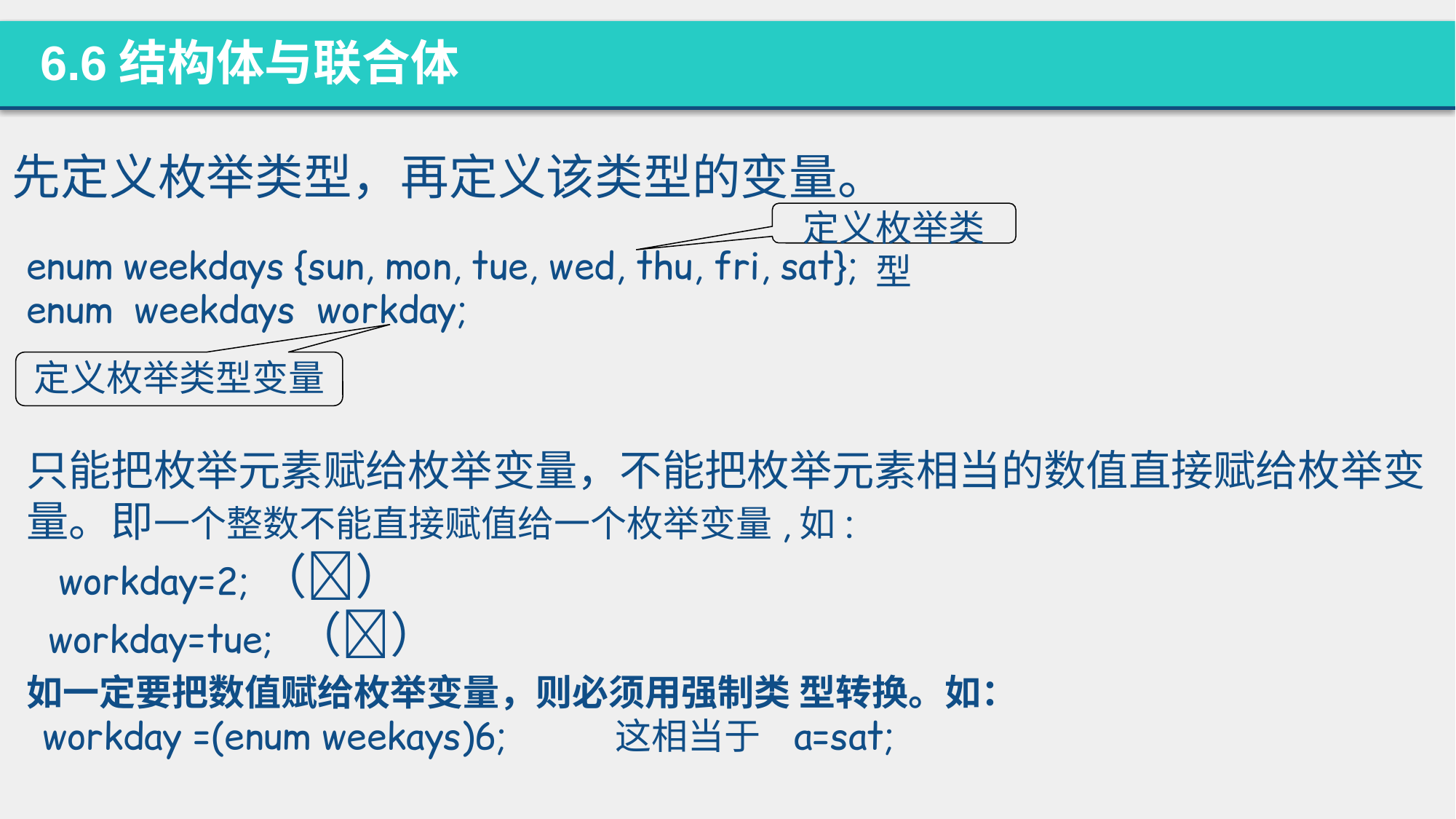

6.6结构体与联合体
先定义枚举类型，再定义该类型的变量。
定义枚举类型
enum weekdays {sun, mon, tue, wed, thu, fri, sat};
enum  weekdays  workday;

定义枚举类型变量
只能把枚举元素赋给枚举变量，不能把枚举元素相当的数值直接赋给枚举变量。即一个整数不能直接赋值给一个枚举变量,如:
  workday=2;（×）
  workday=tue; （√）
如一定要把数值赋给枚举变量，则必须用强制类 型转换。如：
 workday =(enum weekays)6;         这相当于   a=sat;